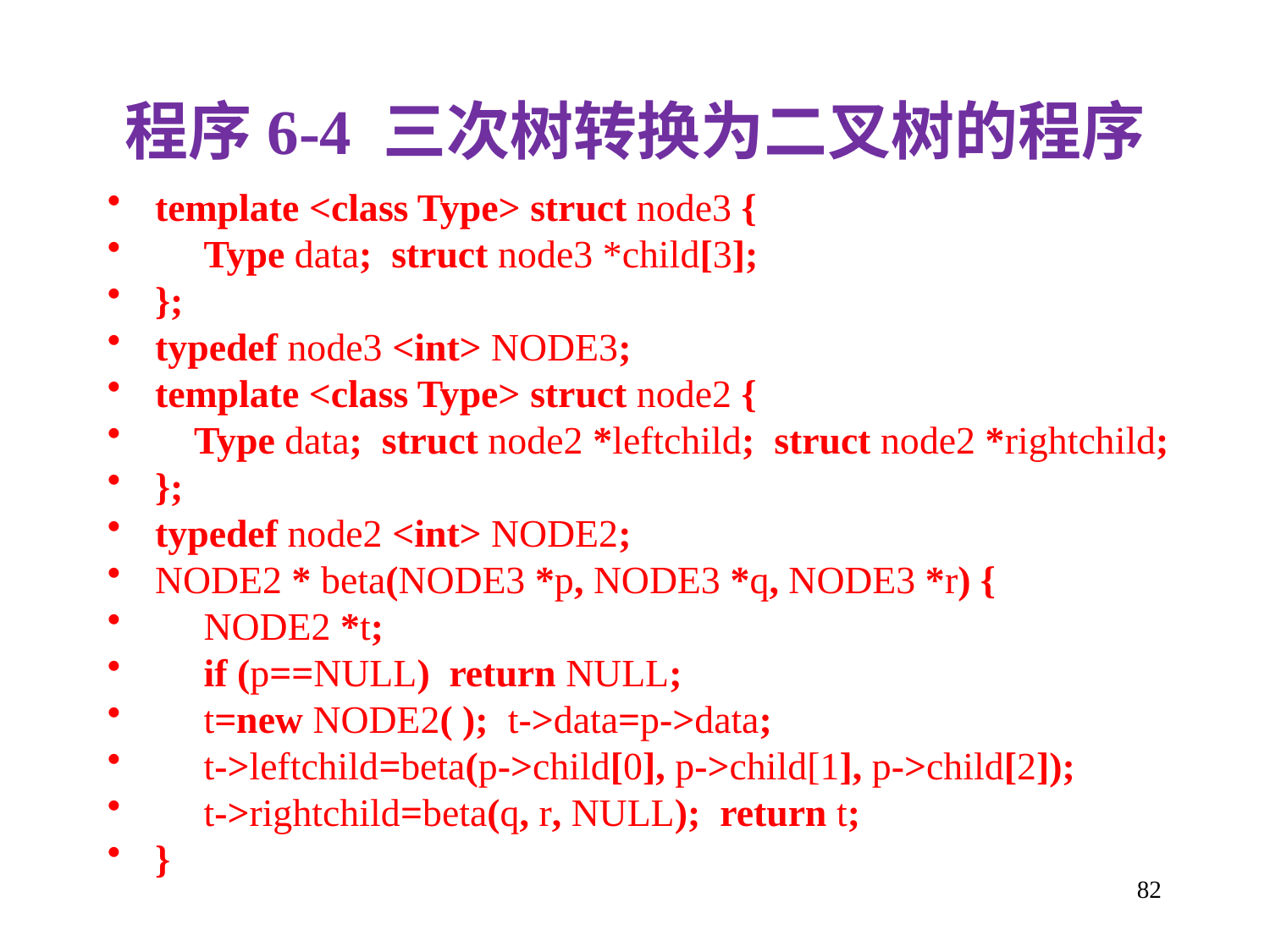

程序6-4 三次树转换为二叉树的程序
template <class Type> struct node3 {
     Type data;  struct node3 *child[3];
};
typedef node3 <int> NODE3;
template <class Type> struct node2 {
    Type data;  struct node2 *leftchild;  struct node2 *rightchild;
};
typedef node2 <int> NODE2;
NODE2 * beta(NODE3 *p, NODE3 *q, NODE3 *r) {
     NODE2 *t;
     if (p==NULL)  return NULL;
     t=new NODE2( );  t->data=p->data;
     t->leftchild=beta(p->child[0], p->child[1], p->child[2]);
     t->rightchild=beta(q, r, NULL);  return t;
}
82